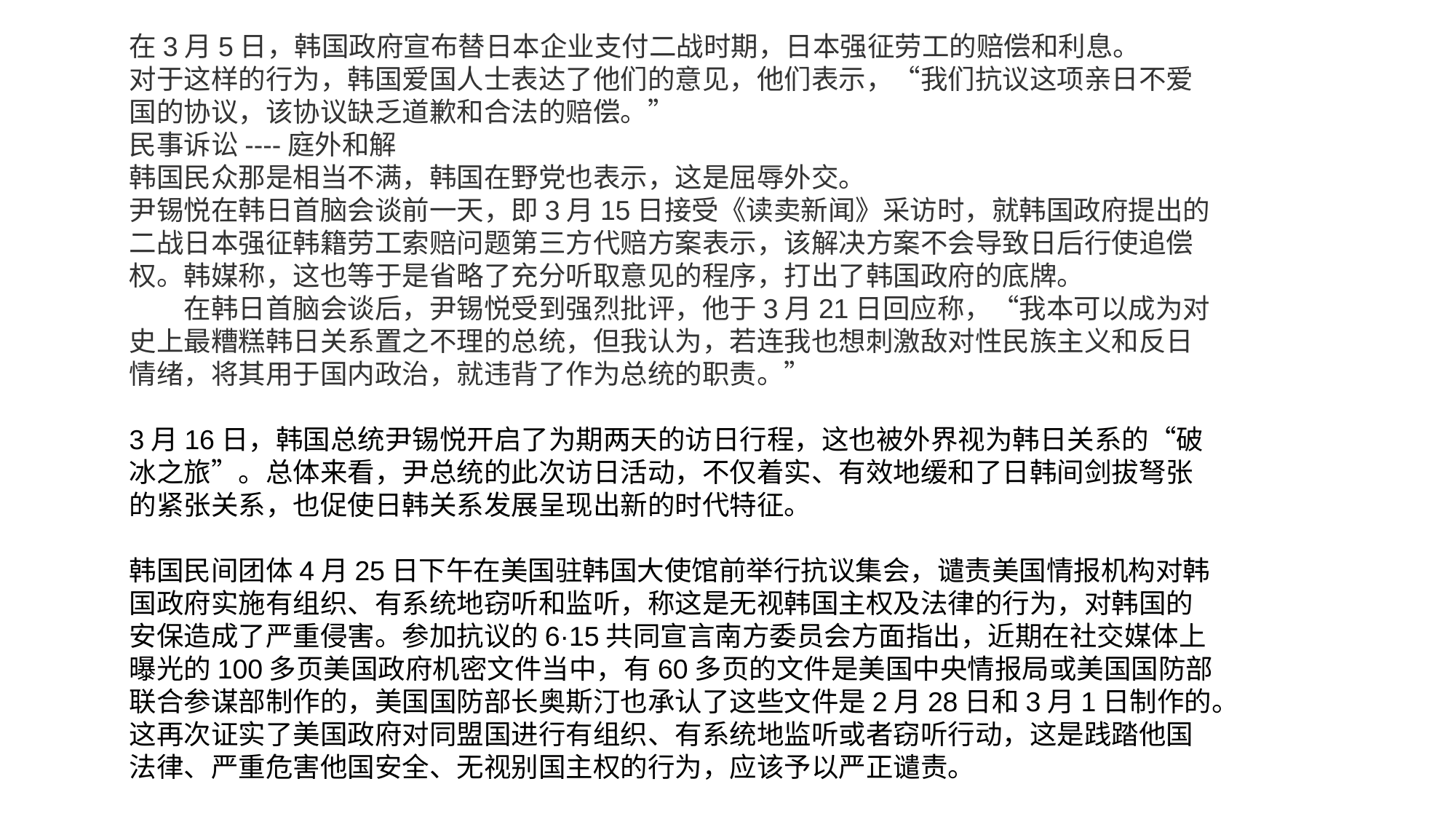

在3月5日，韩国政府宣布替日本企业支付二战时期，日本强征劳工的赔偿和利息。
对于这样的行为，韩国爱国人士表达了他们的意见，他们表示，“我们抗议这项亲日不爱国的协议，该协议缺乏道歉和合法的赔偿。”
民事诉讼----庭外和解
韩国民众那是相当不满，韩国在野党也表示，这是屈辱外交。
尹锡悦在韩日首脑会谈前一天，即3月15日接受《读卖新闻》采访时，就韩国政府提出的二战日本强征韩籍劳工索赔问题第三方代赔方案表示，该解决方案不会导致日后行使追偿权。韩媒称，这也等于是省略了充分听取意见的程序，打出了韩国政府的底牌。
　　在韩日首脑会谈后，尹锡悦受到强烈批评，他于3月21日回应称，“我本可以成为对史上最糟糕韩日关系置之不理的总统，但我认为，若连我也想刺激敌对性民族主义和反日情绪，将其用于国内政治，就违背了作为总统的职责。”

3月16日，韩国总统尹锡悦开启了为期两天的访日行程，这也被外界视为韩日关系的“破冰之旅”。总体来看，尹总统的此次访日活动，不仅着实、有效地缓和了日韩间剑拔弩张的紧张关系，也促使日韩关系发展呈现出新的时代特征。

韩国民间团体4月25日下午在美国驻韩国大使馆前举行抗议集会，谴责美国情报机构对韩国政府实施有组织、有系统地窃听和监听，称这是无视韩国主权及法律的行为，对韩国的安保造成了严重侵害。参加抗议的6·15共同宣言南方委员会方面指出，近期在社交媒体上曝光的100多页美国政府机密文件当中，有60多页的文件是美国中央情报局或美国国防部联合参谋部制作的，美国国防部长奥斯汀也承认了这些文件是2月28日和3月1日制作的。这再次证实了美国政府对同盟国进行有组织、有系统地监听或者窃听行动，这是践踏他国法律、严重危害他国安全、无视别国主权的行为，应该予以严正谴责。